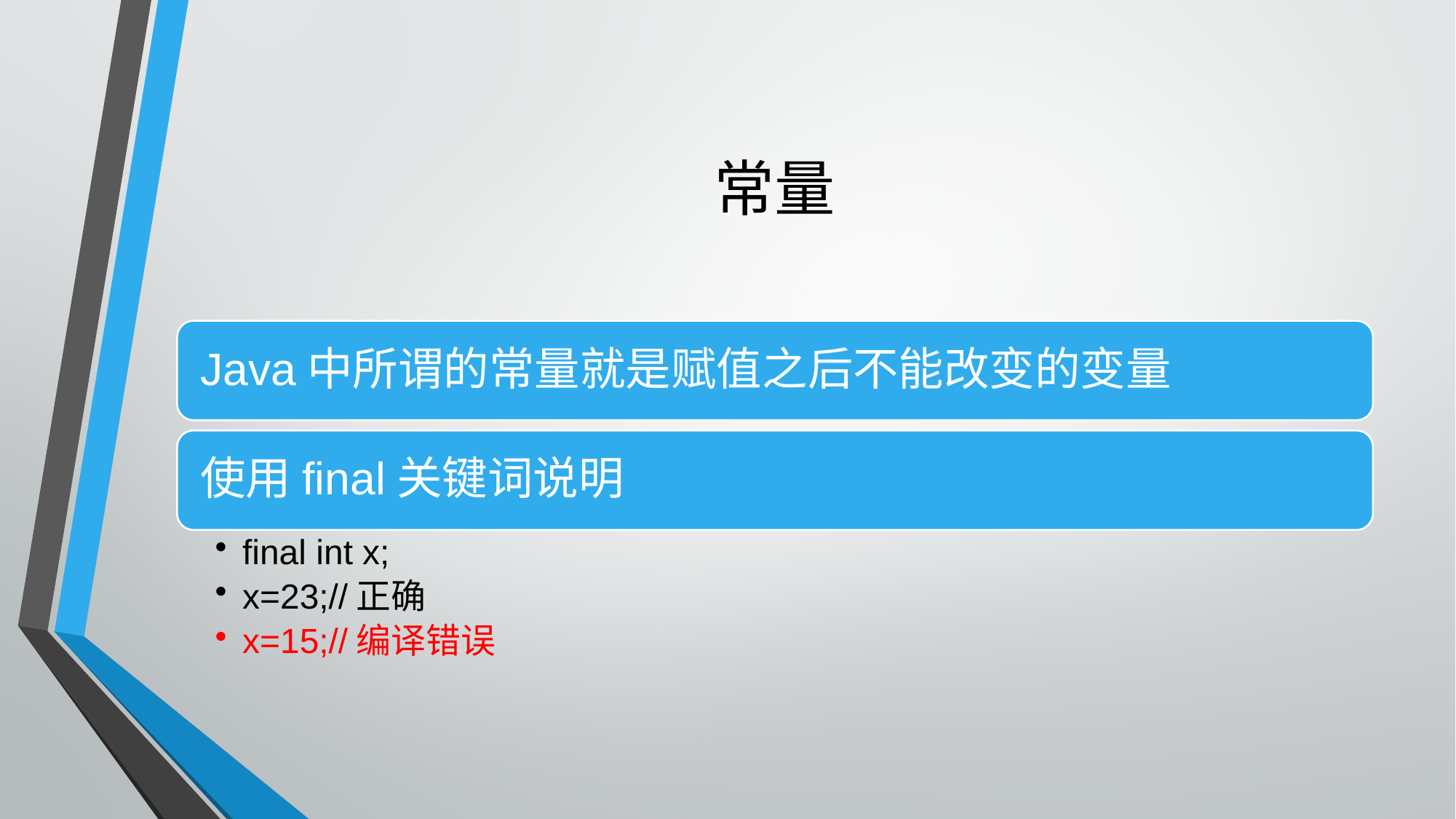

# 常量
Java中所谓的常量就是赋值之后不能改变的变量
使用final关键词说明
final int x;
x=23;//正确
x=15;//编译错误